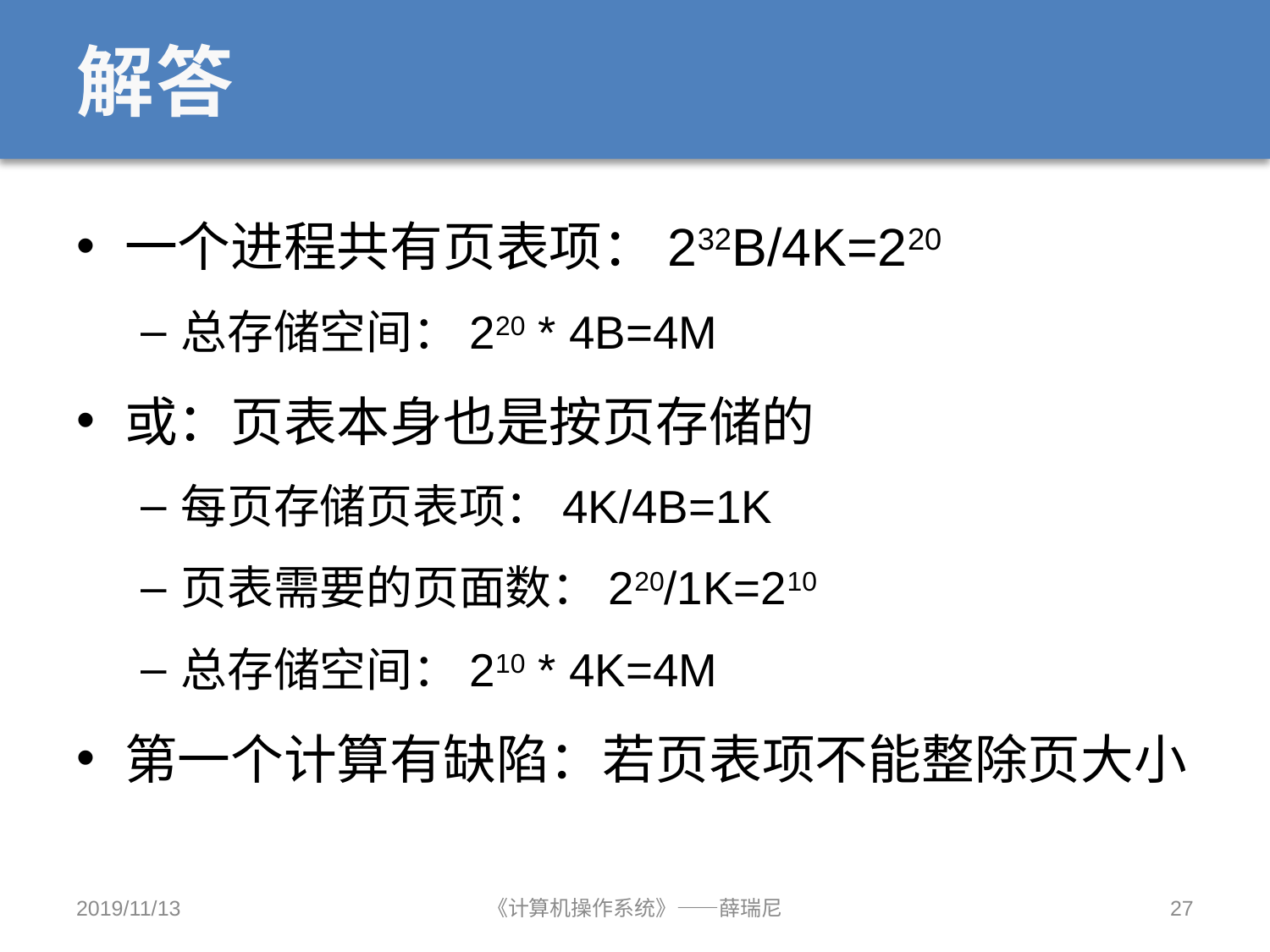

# 解答
一个进程共有页表项：232B/4K=220
总存储空间：220 * 4B=4M
或：页表本身也是按页存储的
每页存储页表项：4K/4B=1K
页表需要的页面数：220/1K=210
总存储空间：210 * 4K=4M
第一个计算有缺陷：若页表项不能整除页大小
2019/11/13
《计算机操作系统》——薛瑞尼
27